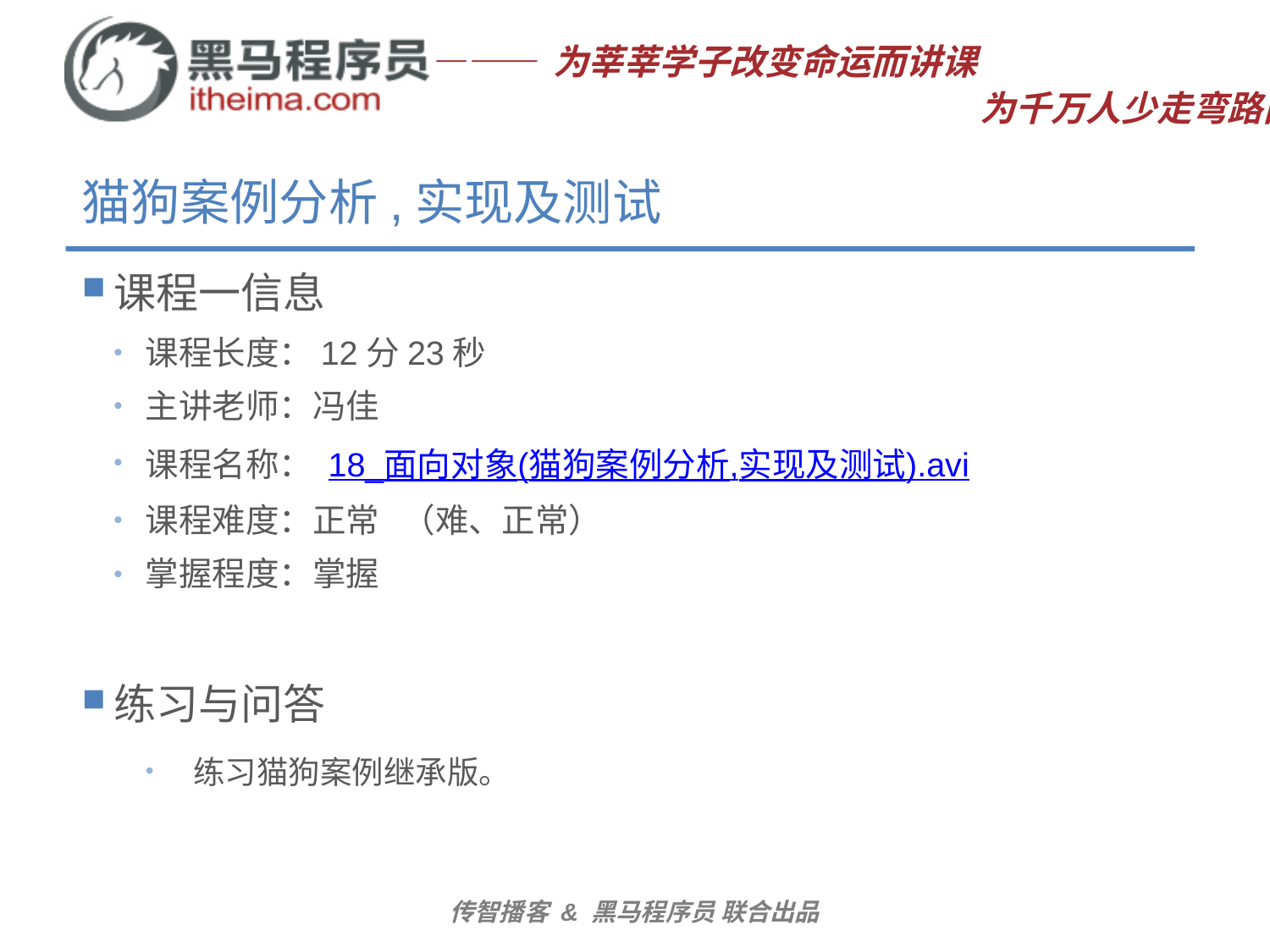

# 猫狗案例分析,实现及测试
课程一信息
课程长度：12分23秒
主讲老师：冯佳
课程名称： 18_面向对象(猫狗案例分析,实现及测试).avi
课程难度：正常   （难、正常）
掌握程度：掌握

练习与问答
练习猫狗案例继承版。